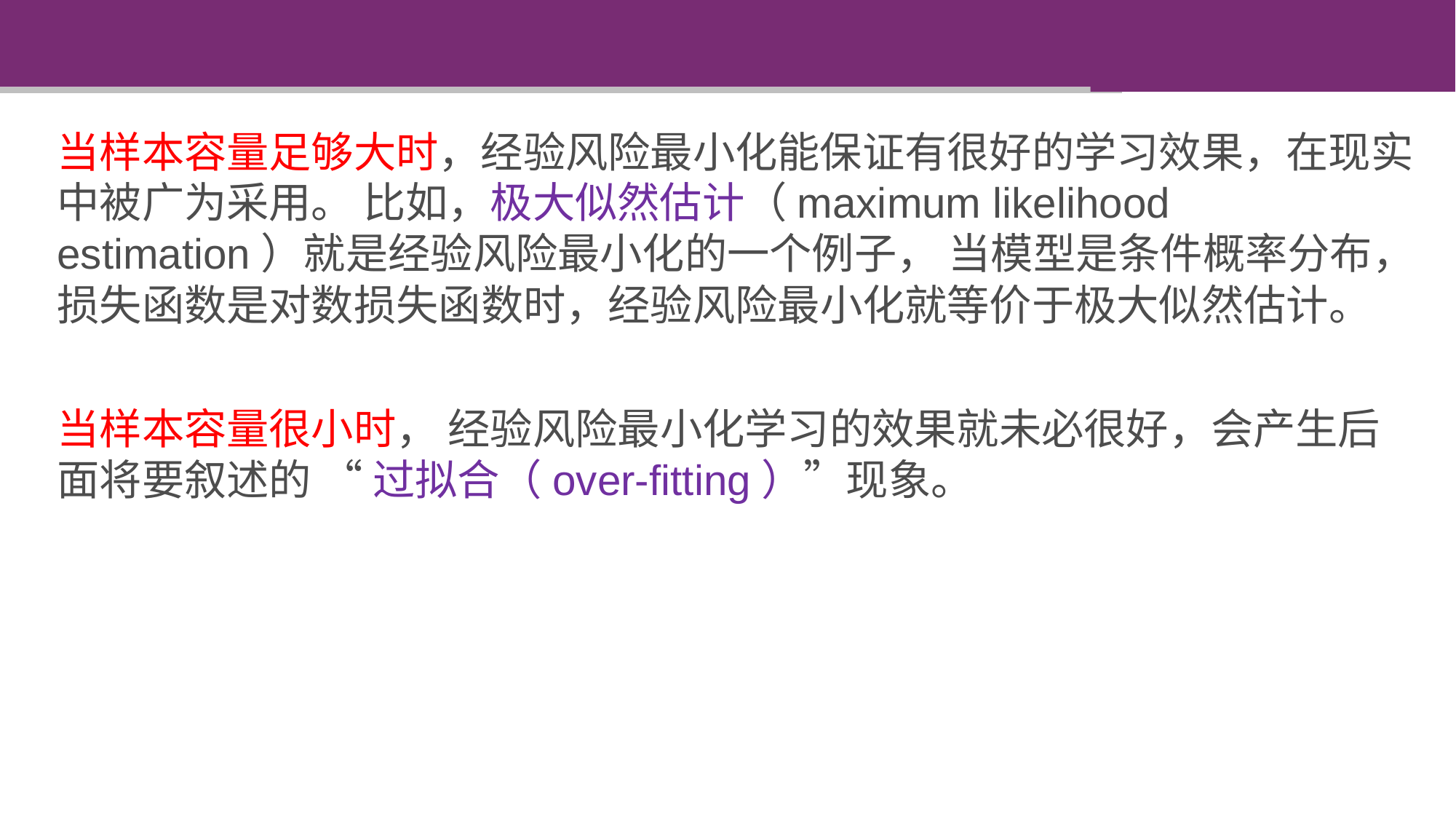

当样本容量足够大时，经验风险最小化能保证有很好的学习效果，在现实中被广为采用。 比如，极大似然估计（maximum likelihood estimation）就是经验风险最小化的一个例子， 当模型是条件概率分布，损失函数是对数损失函数时，经验风险最小化就等价于极大似然估计。
当样本容量很小时， 经验风险最小化学习的效果就未必很好，会产生后面将要叙述的 “ 过拟合（over-fitting）”现象。